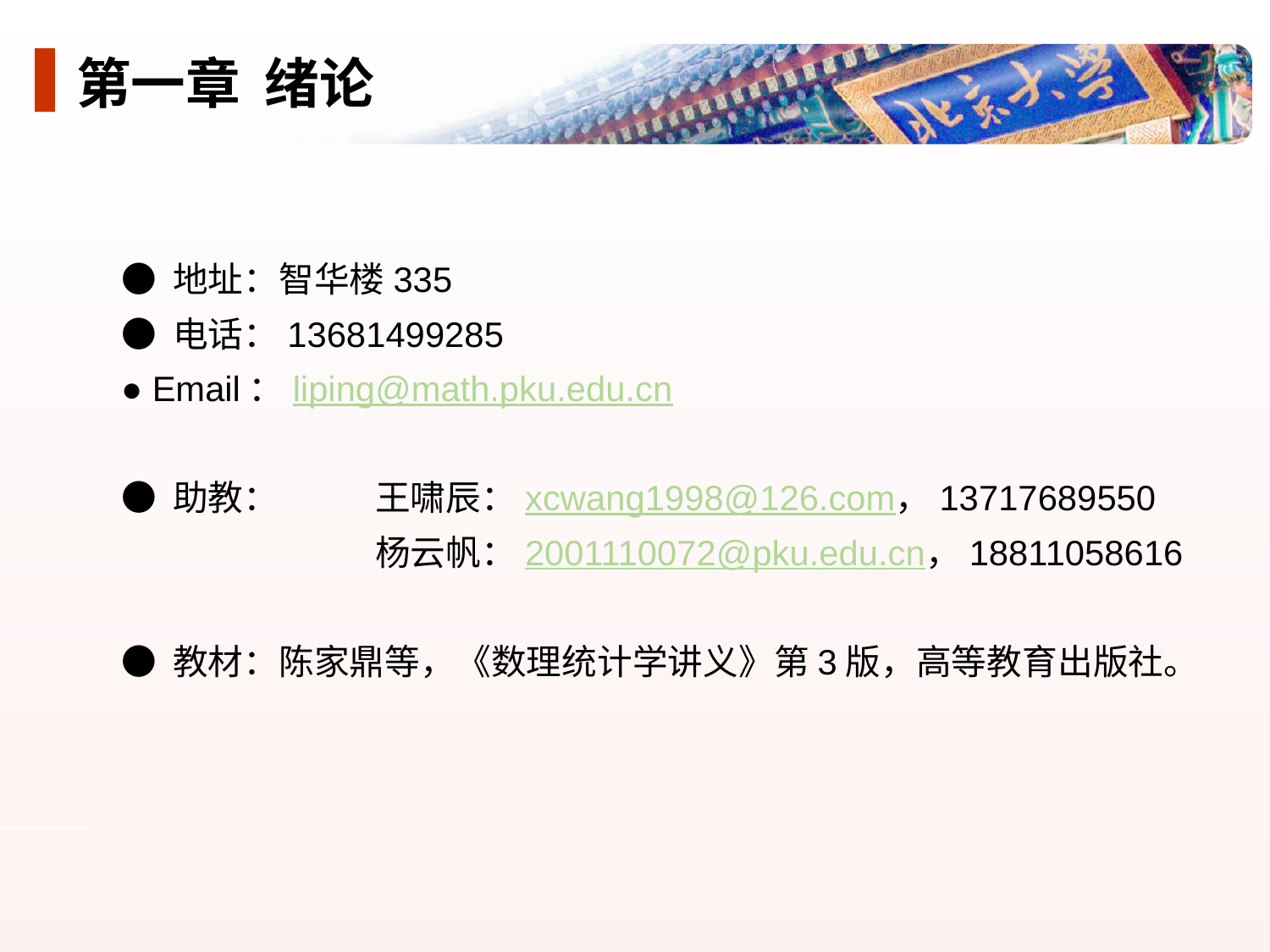

# 第一章  绪论

● 地址：智华楼335
● 电话：13681499285
● Email：liping@math.pku.edu.cn

● 助教：	王啸辰：xcwang1998@126.com，13717689550
		杨云帆：2001110072@pku.edu.cn，18811058616

● 教材：陈家鼎等，《数理统计学讲义》第3版，高等教育出版社。